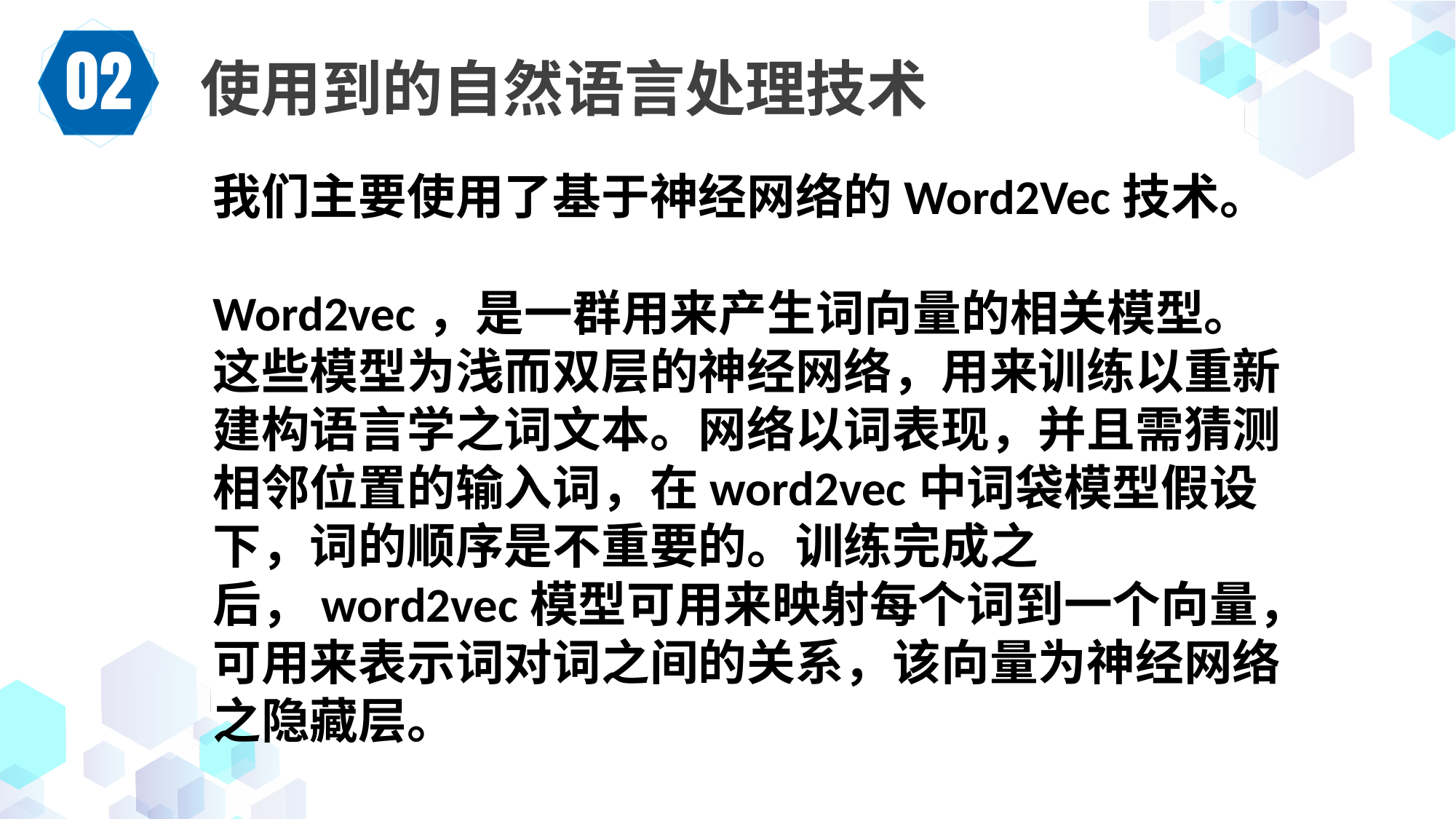

02
使用到的自然语言处理技术
我们主要使用了基于神经网络的Word2Vec技术。

Word2vec，是一群用来产生词向量的相关模型。这些模型为浅而双层的神经网络，用来训练以重新建构语言学之词文本。网络以词表现，并且需猜测相邻位置的输入词，在word2vec中词袋模型假设下，词的顺序是不重要的。训练完成之后，word2vec模型可用来映射每个词到一个向量，可用来表示词对词之间的关系，该向量为神经网络之隐藏层。